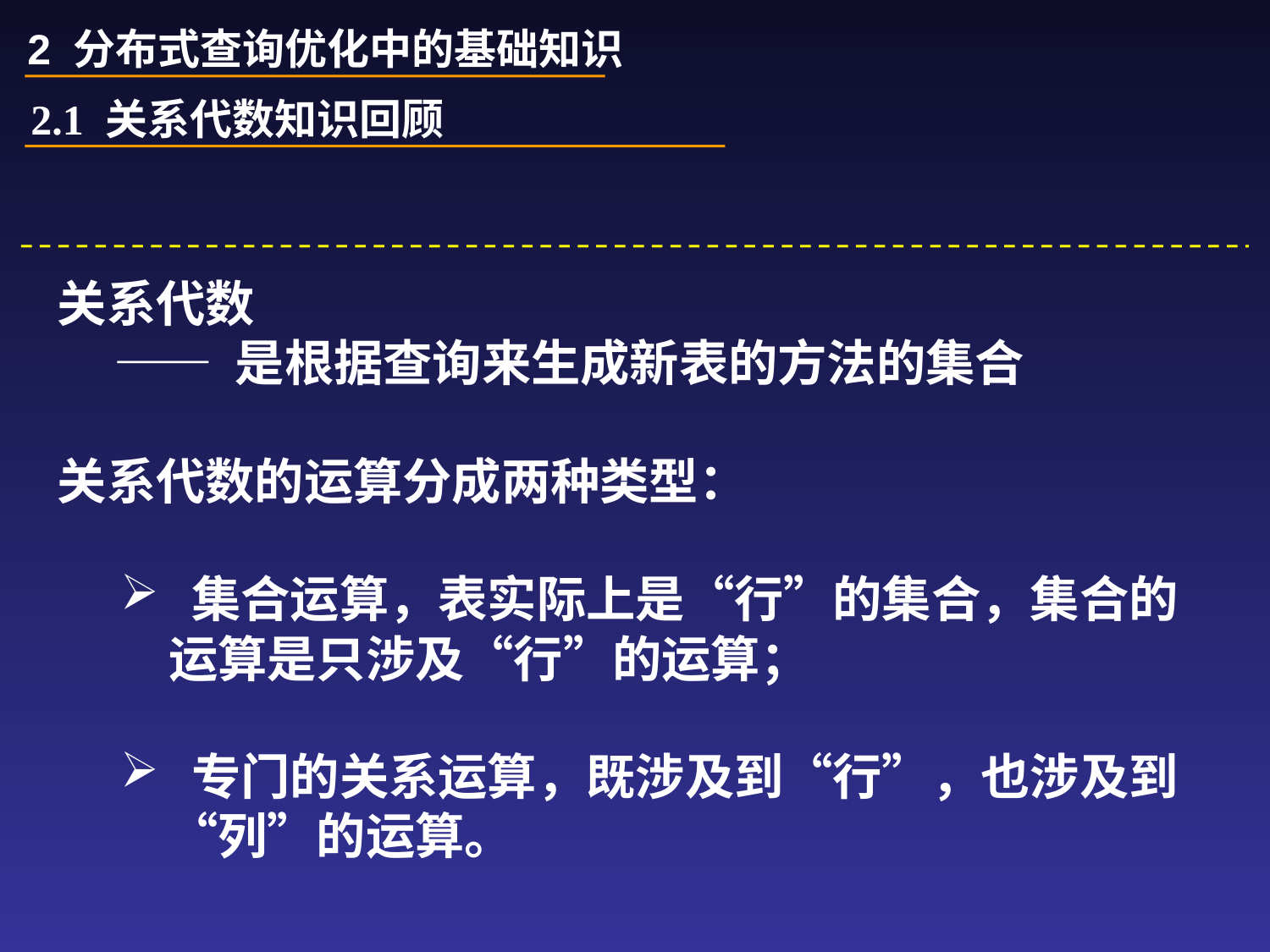

2 分布式查询优化中的基础知识

2.1 关系代数知识回顾

关系代数
     —— 是根据查询来生成新表的方法的集合

关系代数的运算分成两种类型：

 集合运算，表实际上是“行”的集合，集合的运算是只涉及“行”的运算；

 专门的关系运算，既涉及到“行”，也涉及到“列”的运算。